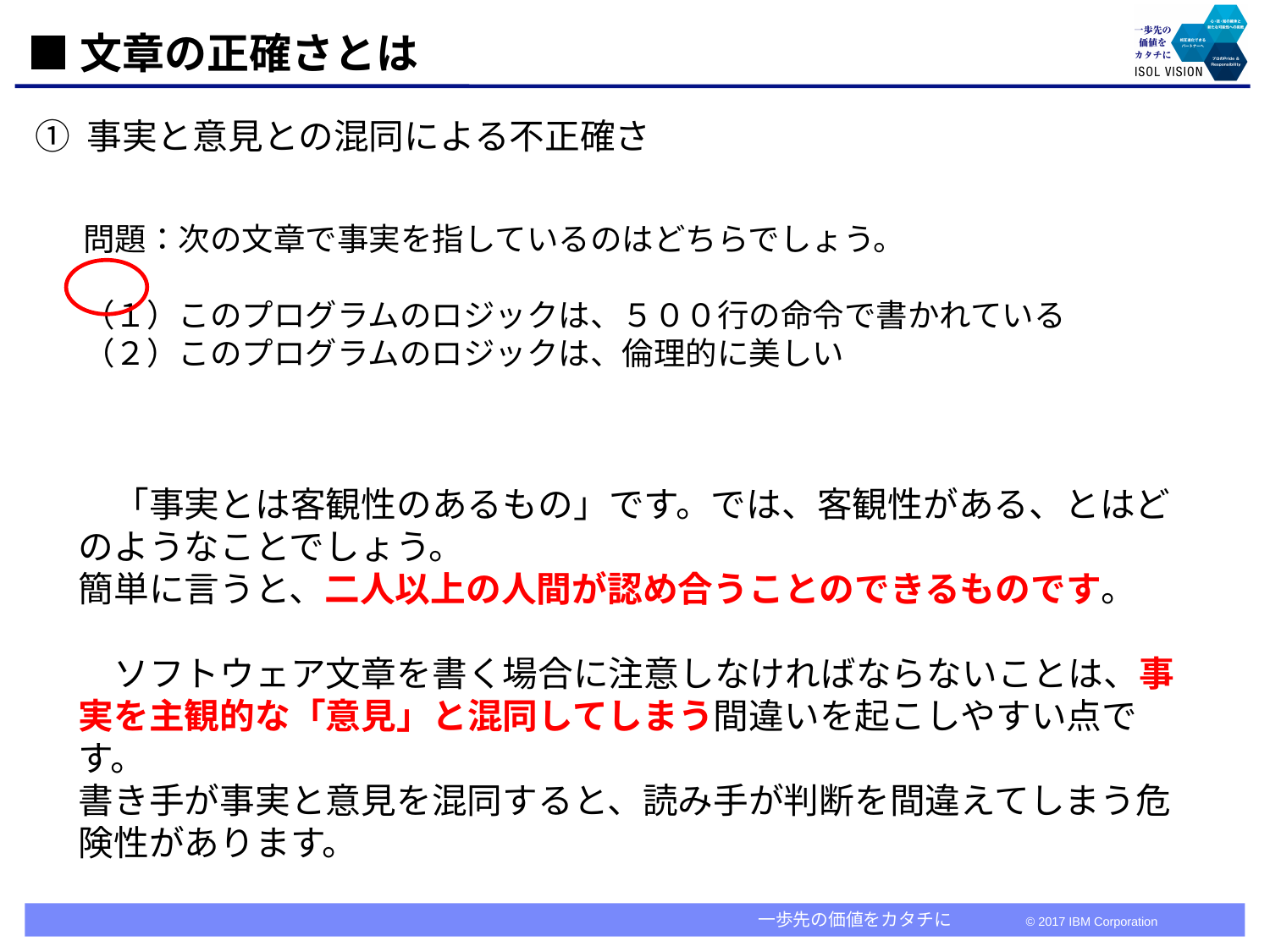

# ■文章の正確さとは
① 事実と意見との混同による不正確さ

問題：次の文章で事実を指しているのはどちらでしょう。

（１）このプログラムのロジックは、５００行の命令で書かれている
（２）このプログラムのロジックは、倫理的に美しい

　「事実とは客観性のあるもの」です。では、客観性がある、とはどのようなことでしょう。
簡単に言うと、二人以上の人間が認め合うことのできるものです。

　ソフトウェア文章を書く場合に注意しなければならないことは、事実を主観的な「意見」と混同してしまう間違いを起こしやすい点です。
書き手が事実と意見を混同すると、読み手が判断を間違えてしまう危険性があります。